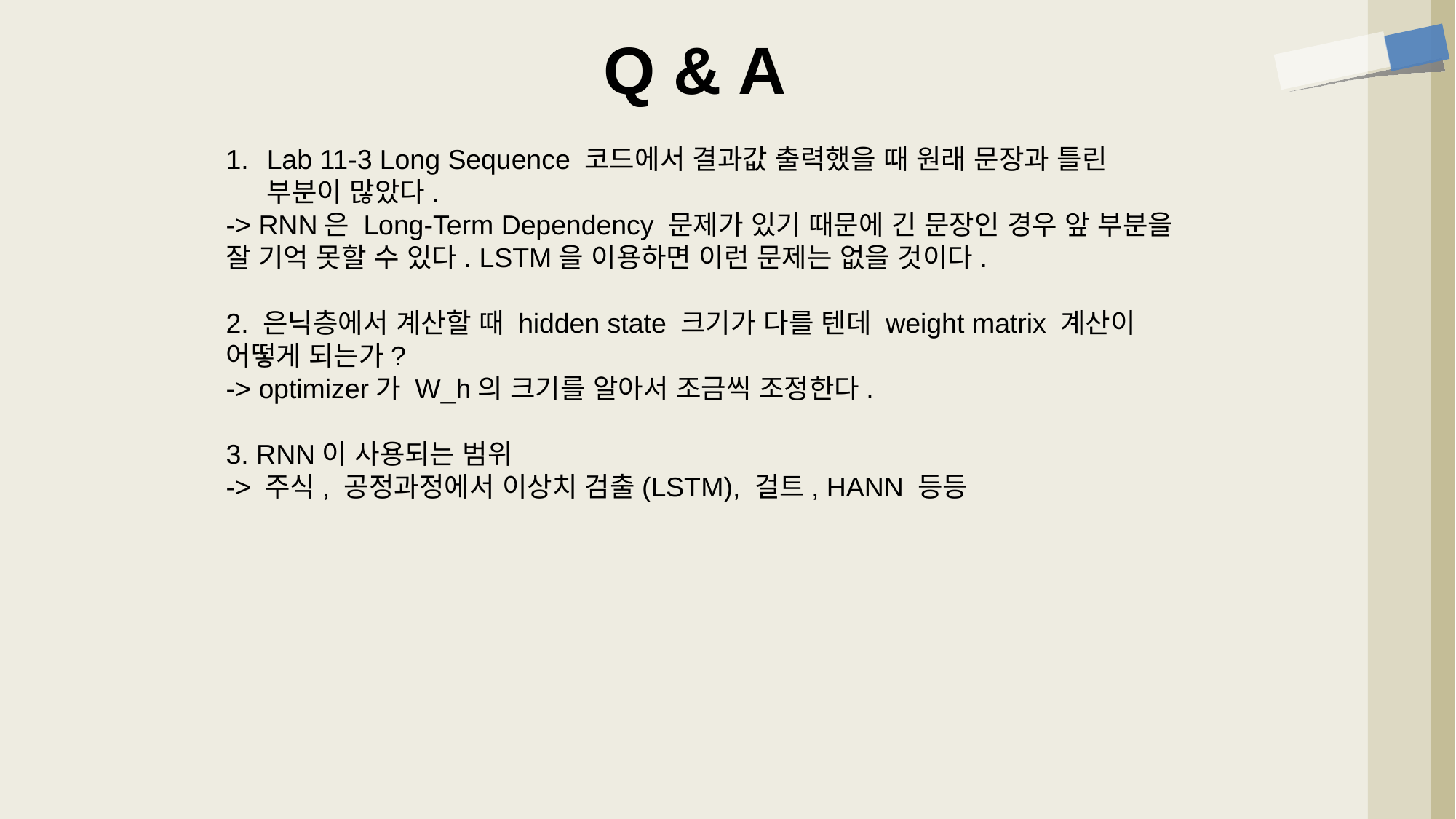

# Q & A

Lab 11-3 Long Sequence 코드에서 결과값 출력했을 때 원래 문장과 틀린 부분이 많았다.
-> RNN은 Long-Term Dependency 문제가 있기 때문에 긴 문장인 경우 앞 부분을 잘 기억 못할 수 있다. LSTM을 이용하면 이런 문제는 없을 것이다.

2. 은닉층에서 계산할 때 hidden state 크기가 다를 텐데 weight matrix 계산이 어떻게 되는가?
-> optimizer가 W_h의 크기를 알아서 조금씩 조정한다.

3. RNN이 사용되는 범위
-> 주식, 공정과정에서 이상치 검출(LSTM), 걸트, HANN 등등